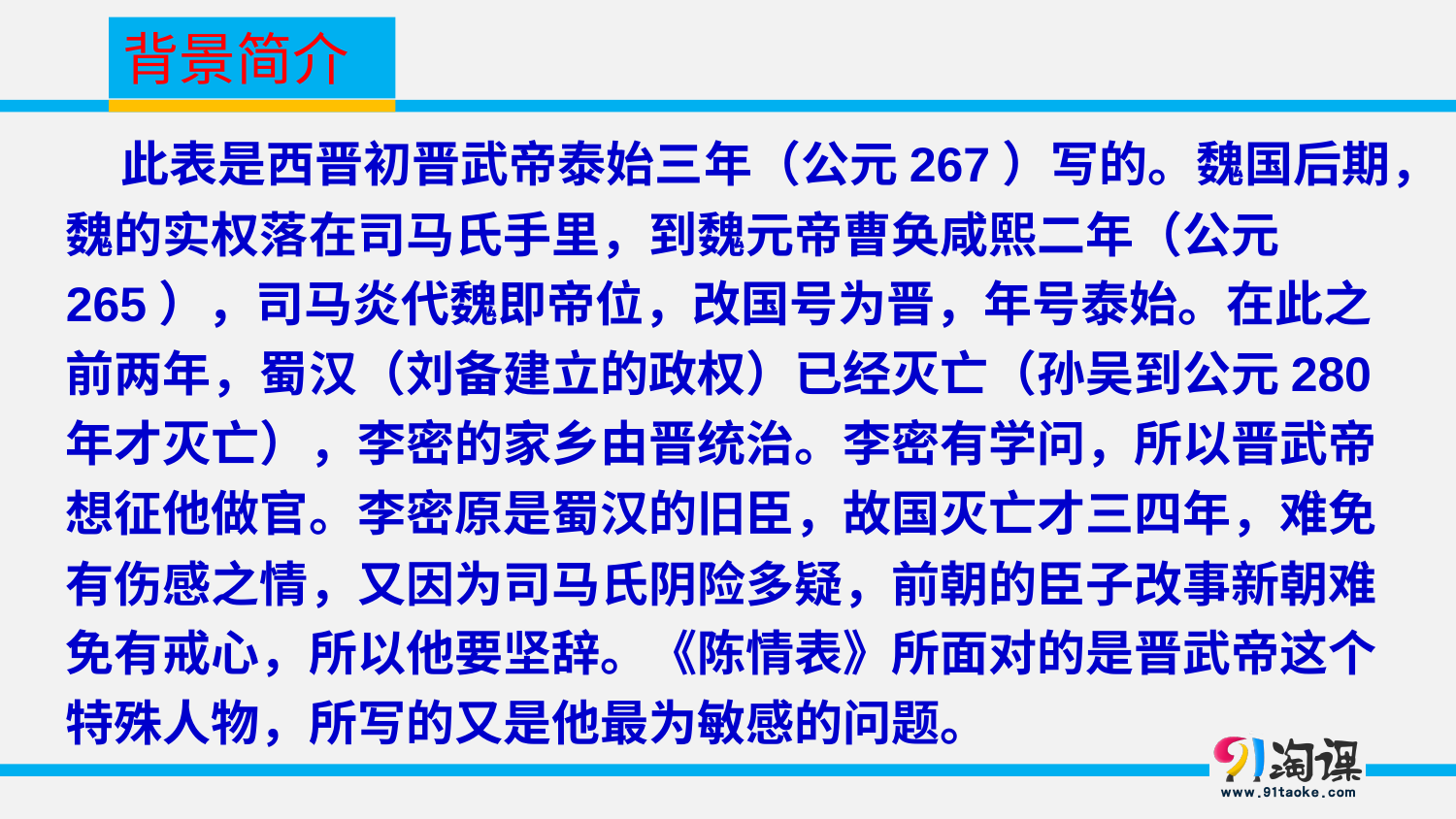

背景简介
    此表是西晋初晋武帝泰始三年（公元267）写的。魏国后期，魏的实权落在司马氏手里，到魏元帝曹奂咸熙二年（公元265），司马炎代魏即帝位，改国号为晋，年号泰始。在此之前两年，蜀汉（刘备建立的政权）已经灭亡（孙吴到公元280年才灭亡），李密的家乡由晋统治。李密有学问，所以晋武帝想征他做官。李密原是蜀汉的旧臣，故国灭亡才三四年，难免有伤感之情，又因为司马氏阴险多疑，前朝的臣子改事新朝难免有戒心，所以他要坚辞。《陈情表》所面对的是晋武帝这个特殊人物，所写的又是他最为敏感的问题。